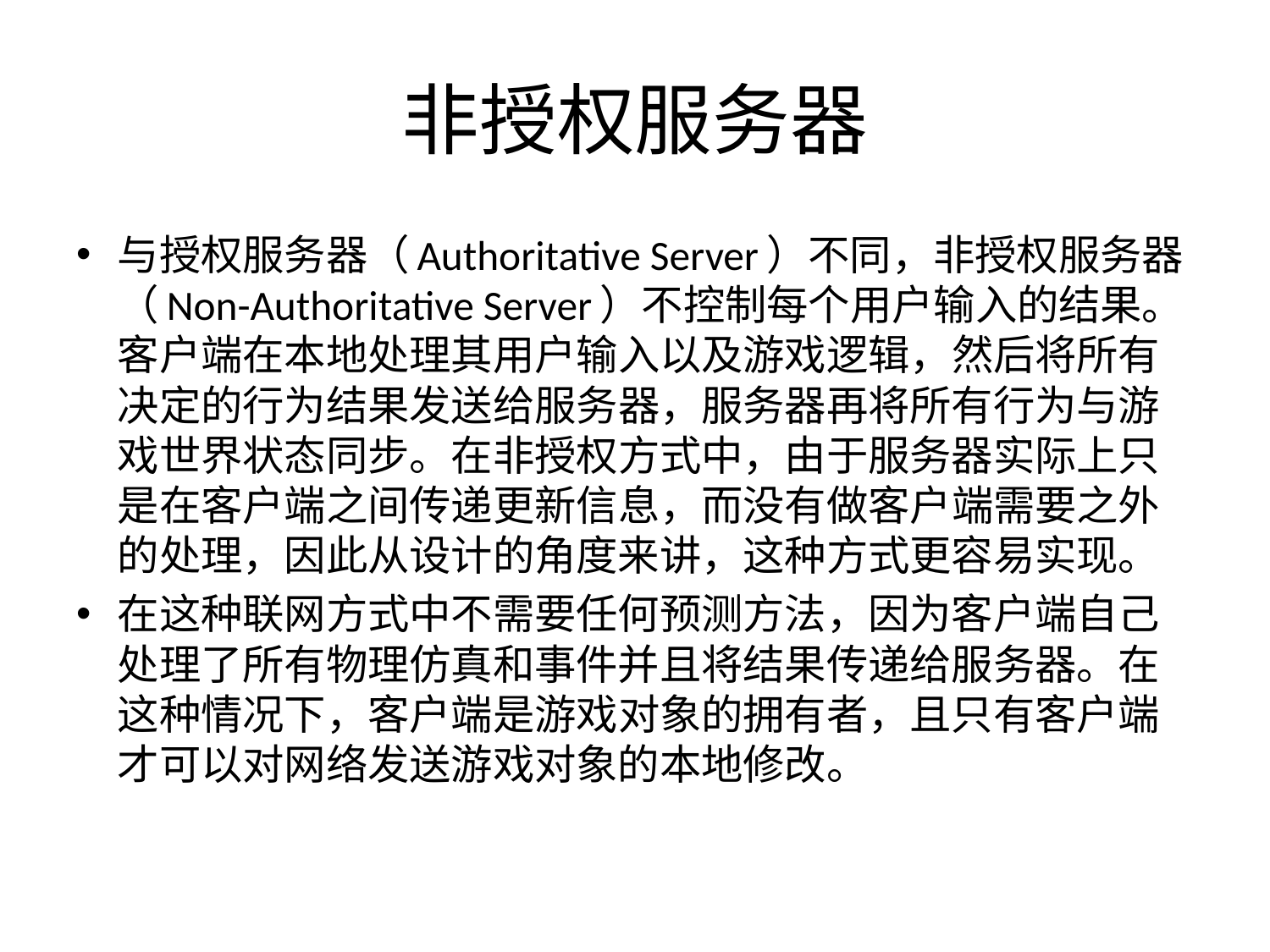

# 非授权服务器
与授权服务器（Authoritative Server）不同，非授权服务器（Non-Authoritative Server）不控制每个用户输入的结果。客户端在本地处理其用户输入以及游戏逻辑，然后将所有决定的行为结果发送给服务器，服务器再将所有行为与游戏世界状态同步。在非授权方式中，由于服务器实际上只是在客户端之间传递更新信息，而没有做客户端需要之外的处理，因此从设计的角度来讲，这种方式更容易实现。
在这种联网方式中不需要任何预测方法，因为客户端自己处理了所有物理仿真和事件并且将结果传递给服务器。在这种情况下，客户端是游戏对象的拥有者，且只有客户端才可以对网络发送游戏对象的本地修改。